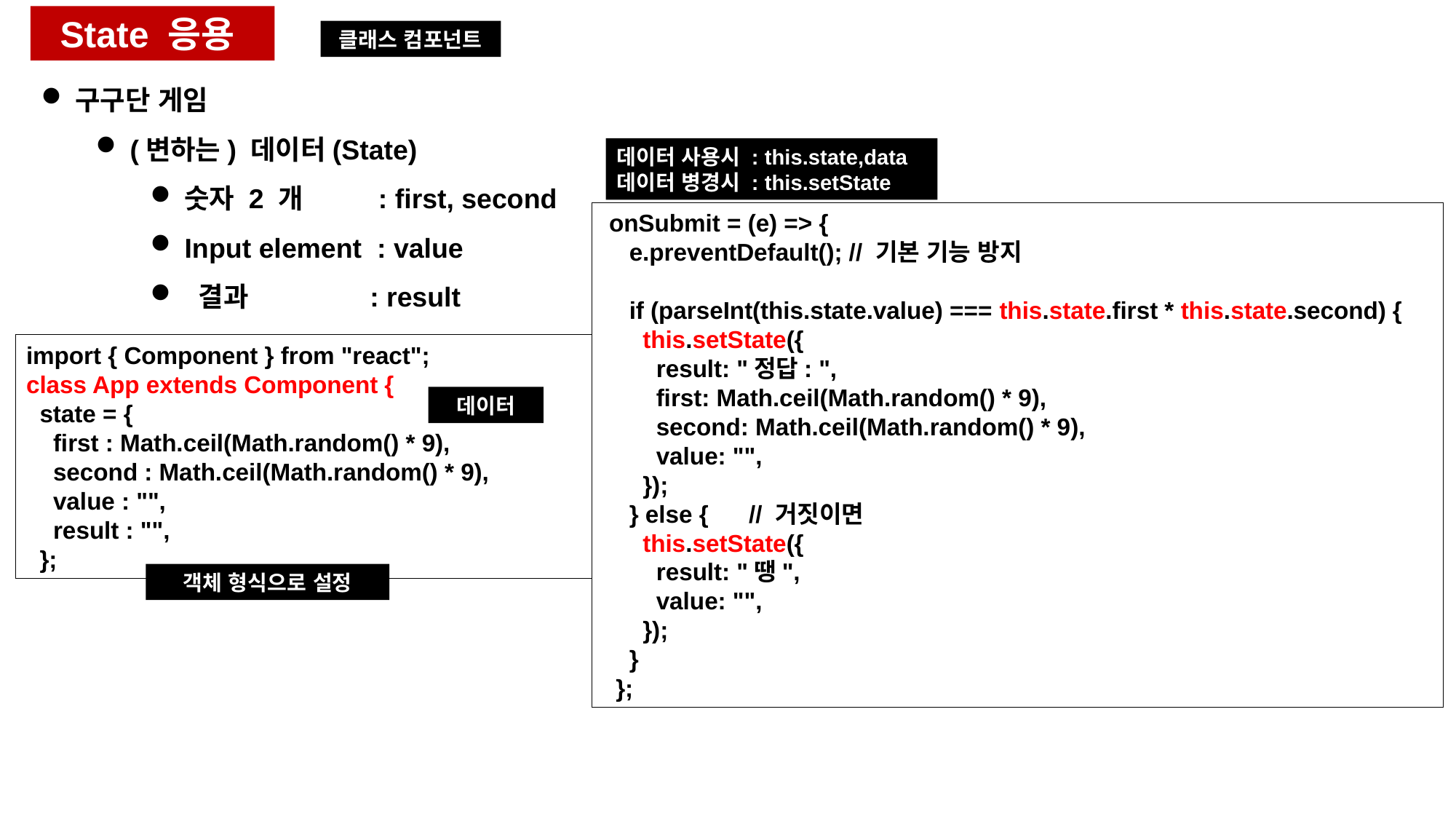

State 응용
클래스 컴포넌트
구구단 게임
(변하는) 데이터(State)
숫자 2 개         : first, second
Input element  : value
 결과               : result
데이터 사용시 : this.state,data
데이터 병경시 : this.setState
 onSubmit = (e) => {
    e.preventDefault(); // 기본 기능 방지
    if (parseInt(this.state.value) === this.state.first * this.state.second) {
      this.setState({
        result: "정답: ",
        first: Math.ceil(Math.random() * 9),
        second: Math.ceil(Math.random() * 9),
        value: "",
      });
    } else {      // 거짓이면
      this.setState({
        result: "땡",
        value: "",
      });
    }
  };
import { Component } from "react";
class App extends Component {
  state = {
    first : Math.ceil(Math.random() * 9),
    second : Math.ceil(Math.random() * 9),
    value : "",
    result : "",
  };
데이터
객체 형식으로 설정